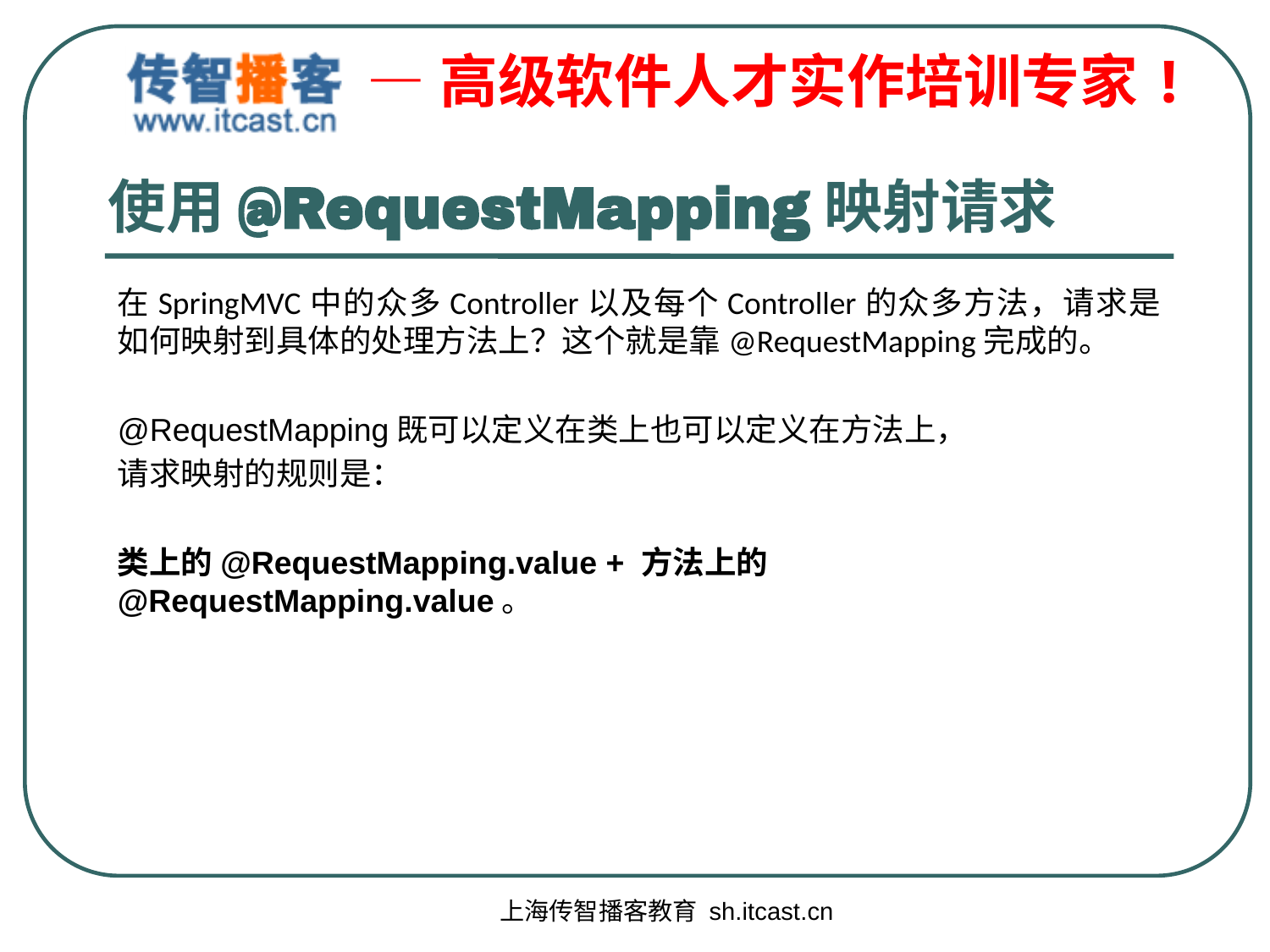

# 使用@RequestMapping映射请求
在SpringMVC中的众多Controller以及每个Controller的众多方法，请求是如何映射到具体的处理方法上？这个就是靠@RequestMapping完成的。

@RequestMapping既可以定义在类上也可以定义在方法上，
请求映射的规则是：

类上的@RequestMapping.value + 方法上的@RequestMapping.value。

上海传智播客教育 sh.itcast.cn